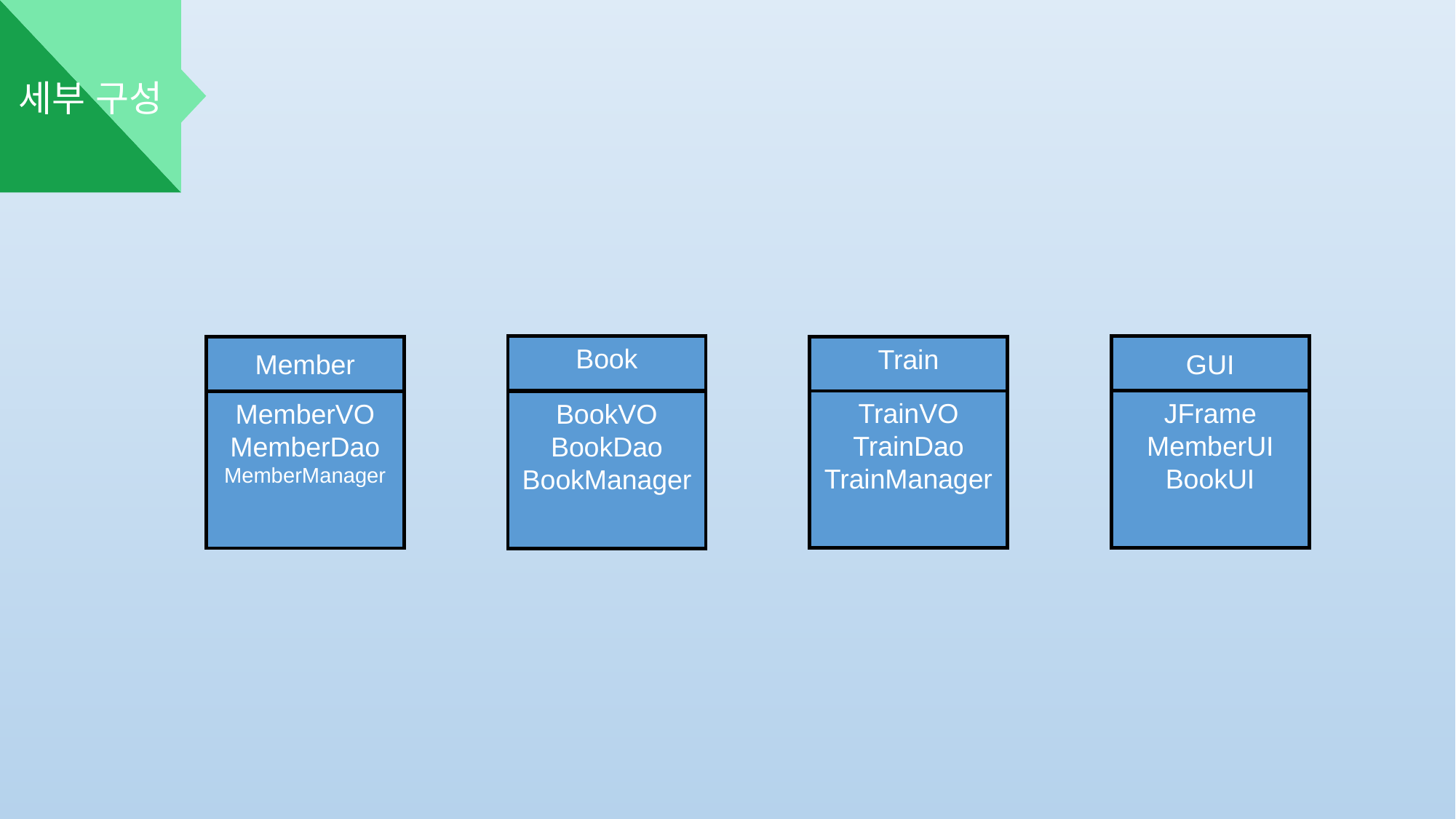

세부 구성
Book
BookVO
BookDao
BookManager

GUI
JFrame
MemberUI
BookUI
Member
MemberVO
MemberDao
MemberManager
Train
TrainVO
TrainDao
TrainManager